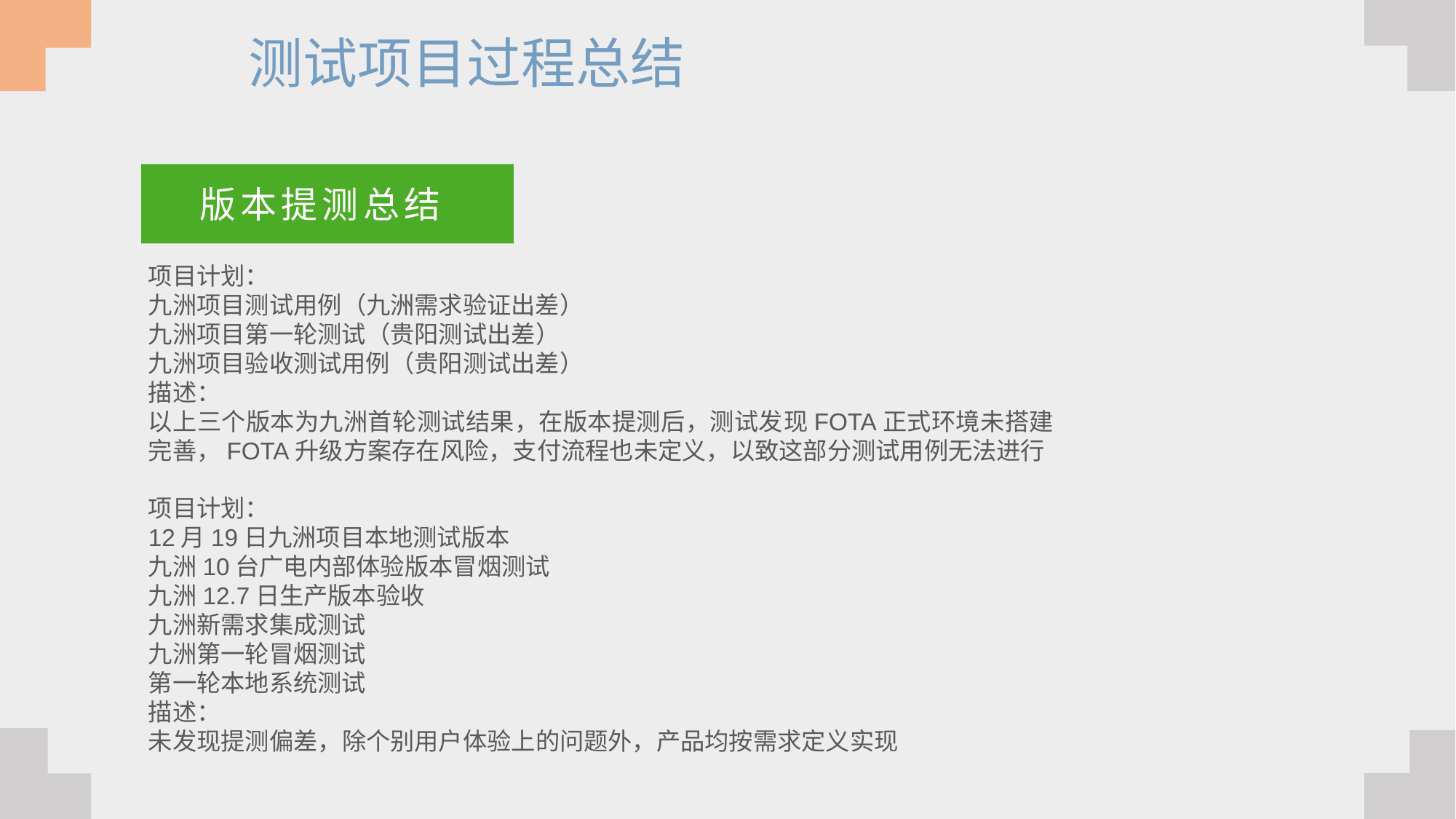

测试项目过程总结

版本提测总结
项目计划：
九洲项目测试用例（九洲需求验证出差）
九洲项目第一轮测试（贵阳测试出差）
九洲项目验收测试用例（贵阳测试出差）
描述：
以上三个版本为九洲首轮测试结果，在版本提测后，测试发现FOTA正式环境未搭建完善，FOTA升级方案存在风险，支付流程也未定义，以致这部分测试用例无法进行

项目计划：
12月19日九洲项目本地测试版本
九洲10台广电内部体验版本冒烟测试
九洲12.7日生产版本验收
九洲新需求集成测试
九洲第一轮冒烟测试
第一轮本地系统测试
描述：
未发现提测偏差，除个别用户体验上的问题外，产品均按需求定义实现